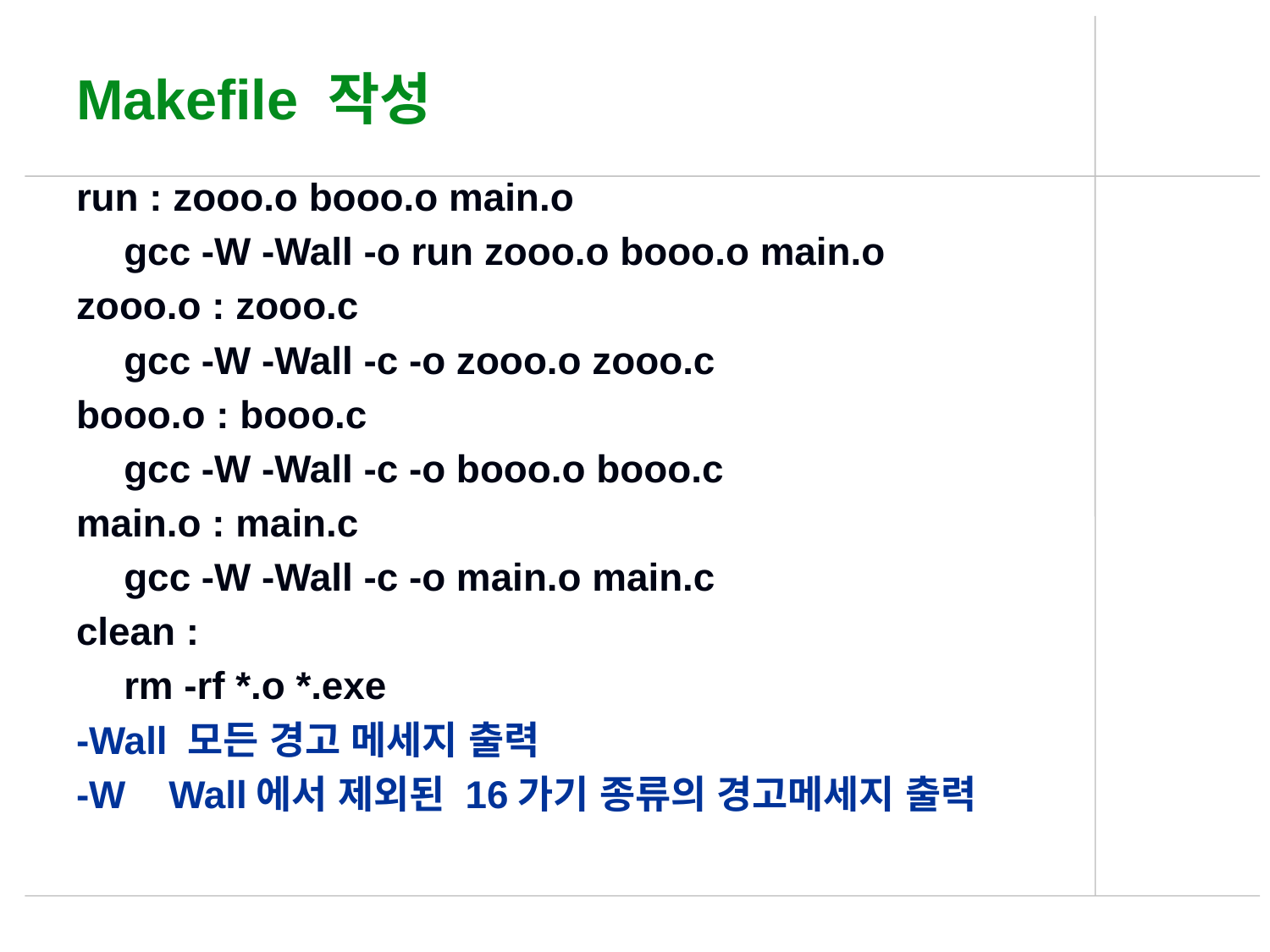

# Makefile 작성
run : zooo.o booo.o main.o
	gcc -W -Wall -o run zooo.o booo.o main.o
zooo.o : zooo.c
	gcc -W -Wall -c -o zooo.o zooo.c
booo.o : booo.c
	gcc -W -Wall -c -o booo.o booo.c
main.o : main.c
	gcc -W -Wall -c -o main.o main.c
clean :
	rm -rf *.o *.exe
-Wall 모든 경고 메세지 출력
-W    Wall에서 제외된 16가기 종류의 경고메세지 출력
427